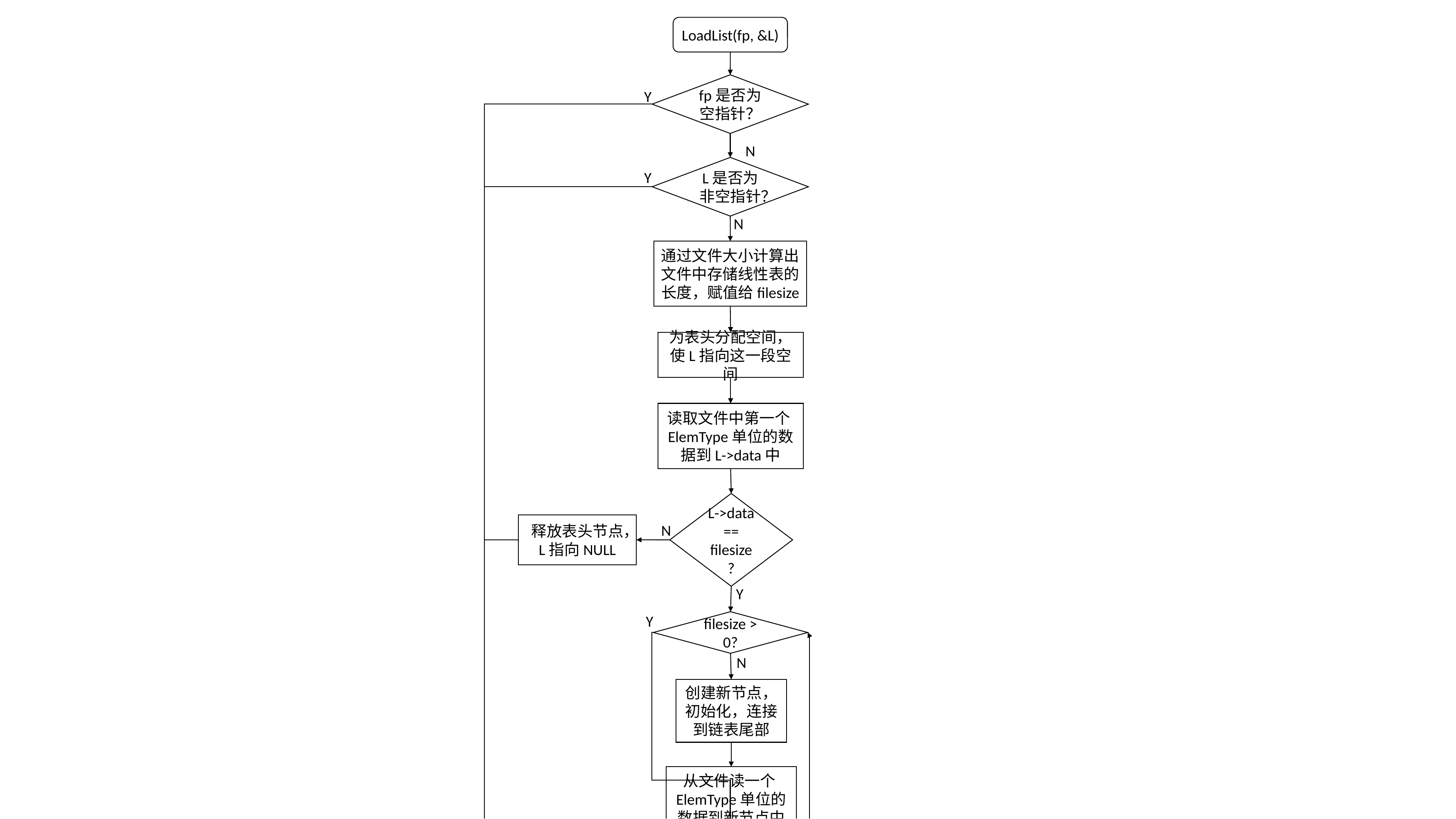

LoadList(fp, &L)
fp是否为空指针？
Y
N
L是否为非空指针？
Y
N
通过文件大小计算出文件中存储线性表的长度，赋值给filesize
为表头分配空间，使L指向这一段空间
读取文件中第一个ElemType单位的数据到L->data中
L->data == filesize?
释放表头节点，L指向NULL
N
Y
Y
filesize > 0?
N
创建新节点，初始化，连接到链表尾部
从文件读一个ElemType单位的数据到新节点中
filesize--
返回ERROR
返回OK